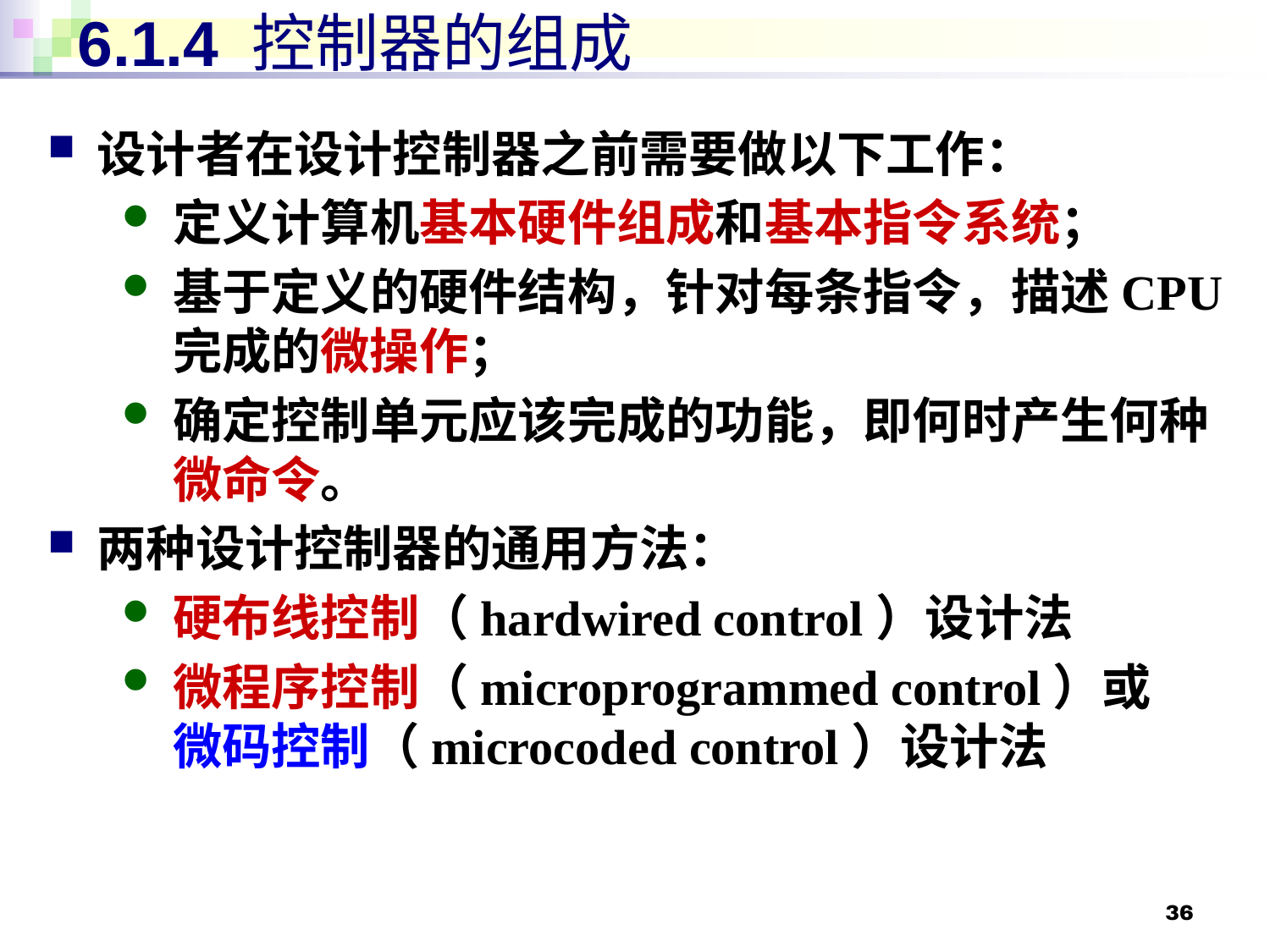

# 6.1.4 控制器的组成
设计者在设计控制器之前需要做以下工作：
定义计算机基本硬件组成和基本指令系统；
基于定义的硬件结构，针对每条指令，描述CPU完成的微操作；
确定控制单元应该完成的功能，即何时产生何种微命令。
两种设计控制器的通用方法：
硬布线控制（hardwired control）设计法
微程序控制（microprogrammed control）或
微码控制（microcoded control）设计法
36